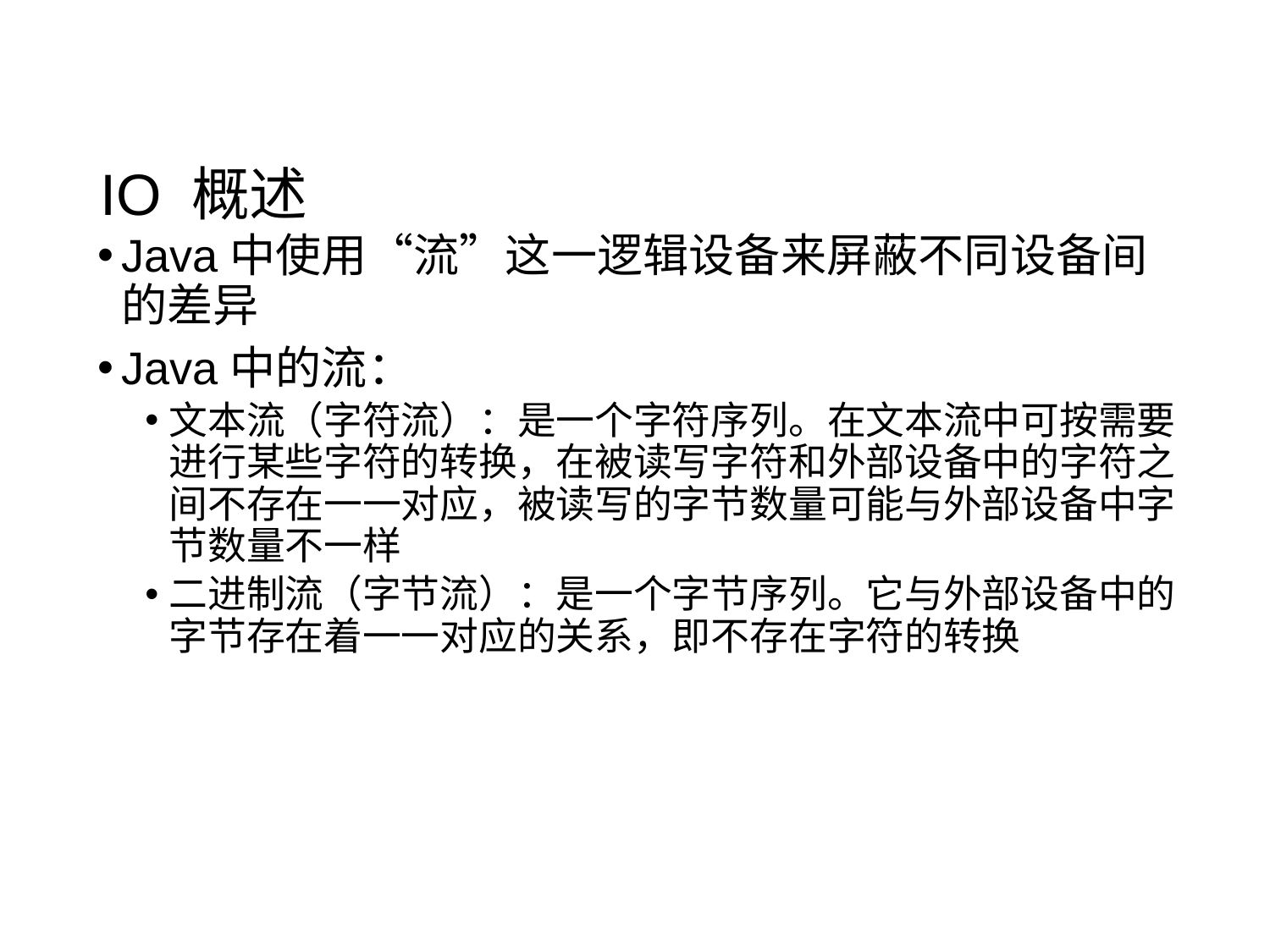

# IO 概述
Java中使用“流”这一逻辑设备来屏蔽不同设备间的差异
Java中的流：
文本流（字符流）：是一个字符序列。在文本流中可按需要进行某些字符的转换，在被读写字符和外部设备中的字符之间不存在一一对应，被读写的字节数量可能与外部设备中字节数量不一样
二进制流（字节流）：是一个字节序列。它与外部设备中的字节存在着一一对应的关系，即不存在字符的转换